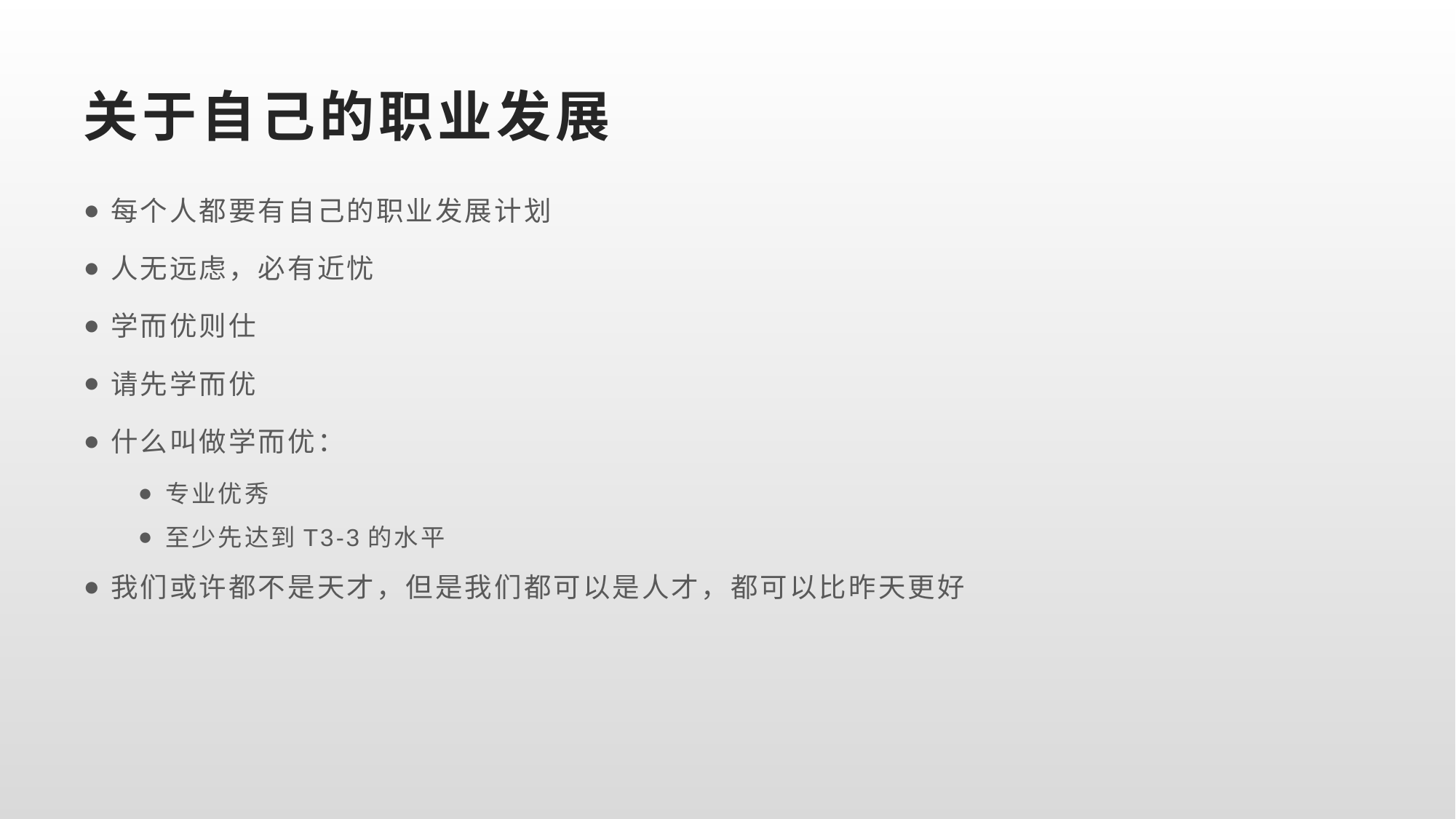

# 关于自己的职业发展
每个人都要有自己的职业发展计划
人无远虑，必有近忧
学而优则仕
请先学而优
什么叫做学而优：
专业优秀
至少先达到T3-3的水平
我们或许都不是天才，但是我们都可以是人才，都可以比昨天更好